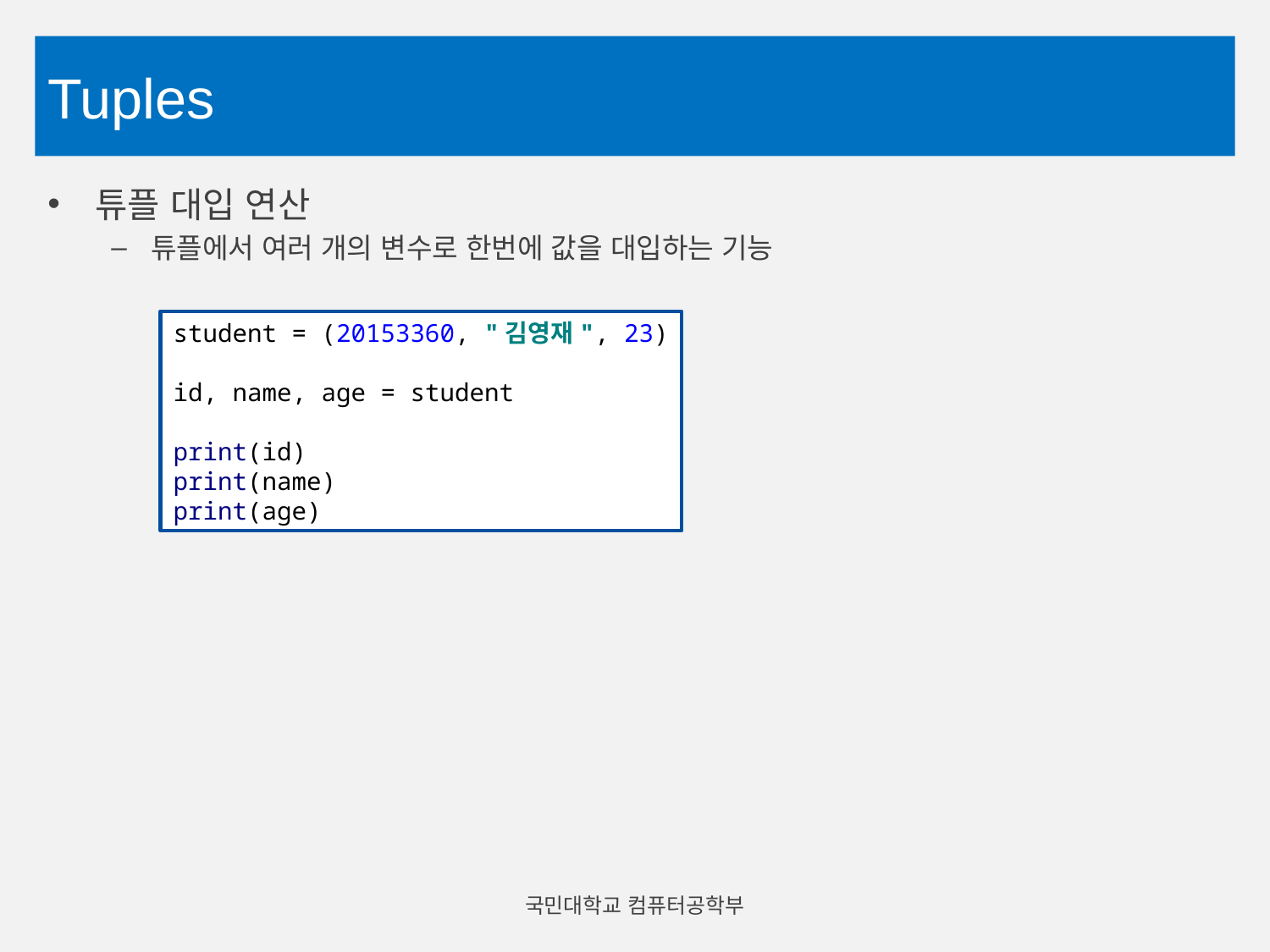

# Tuples
튜플 대입 연산
튜플에서 여러 개의 변수로 한번에 값을 대입하는 기능

student = (20153360, "김영재", 23)
id, name, age = student
print(id)
print(name)
print(age)
국민대학교 컴퓨터공학부